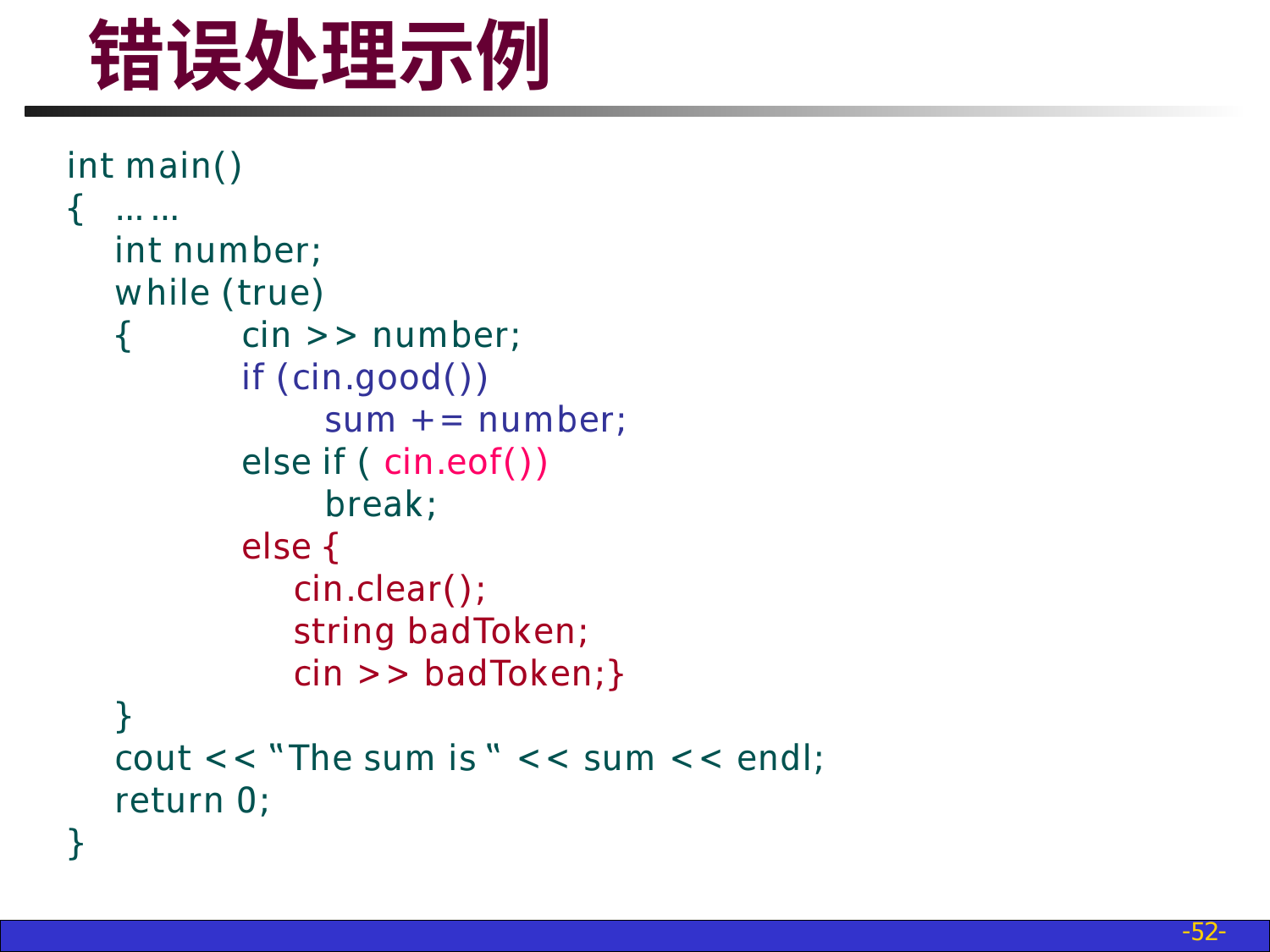

# 错误处理示例
int main()
{	……
	int number;
	while (true)
	{	cin >> number;
		if (cin.good())
		        sum += number;
		else if ( cin.eof())
		        break;
		else {
		     cin.clear();
		     string badToken;
		     cin >> badToken;}
	}
	cout << “The sum is “ << sum << endl;
	return 0;
}
-52-